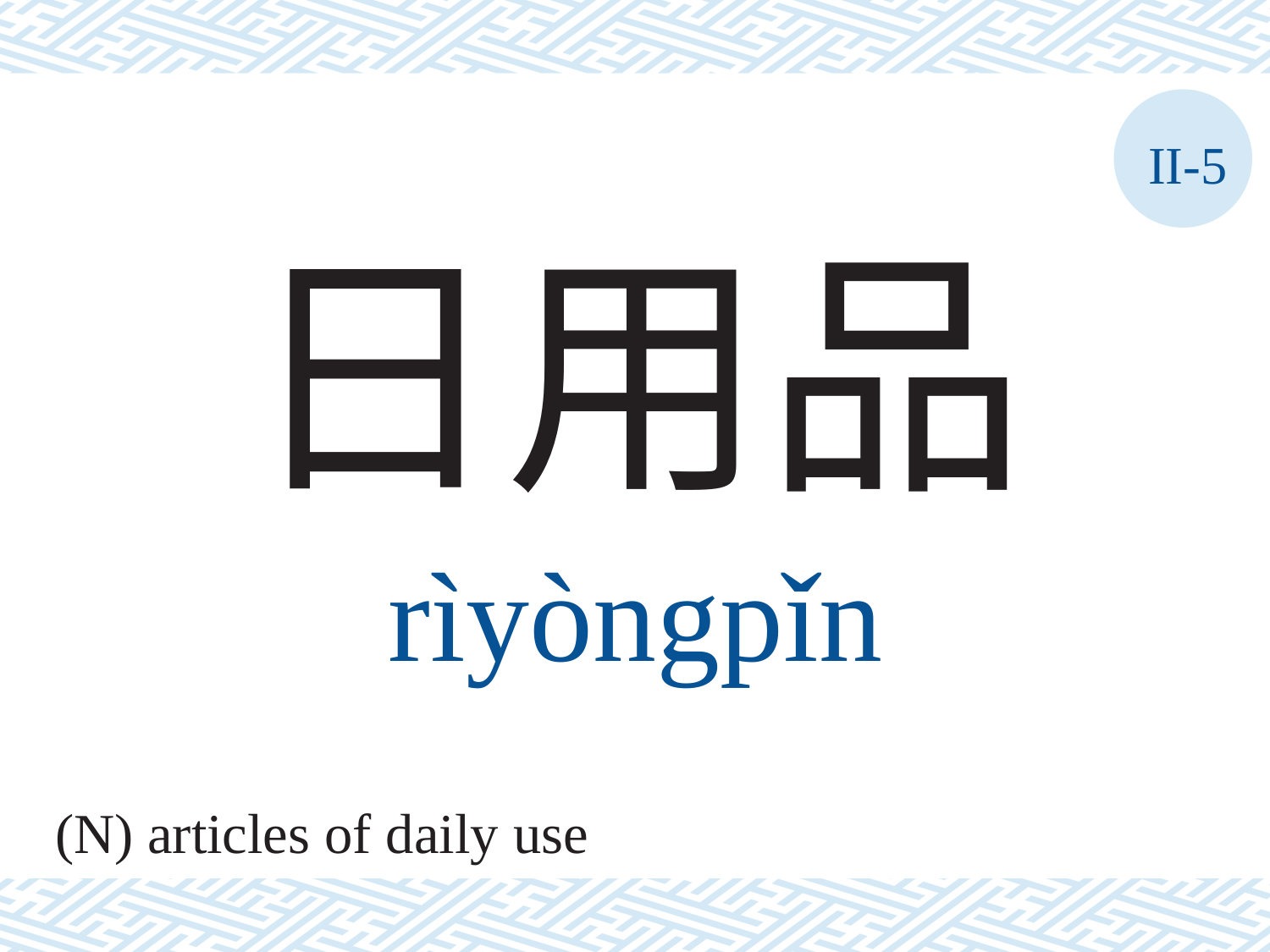

II-5
日用品
rìyòngpǐn
(N) articles of daily use